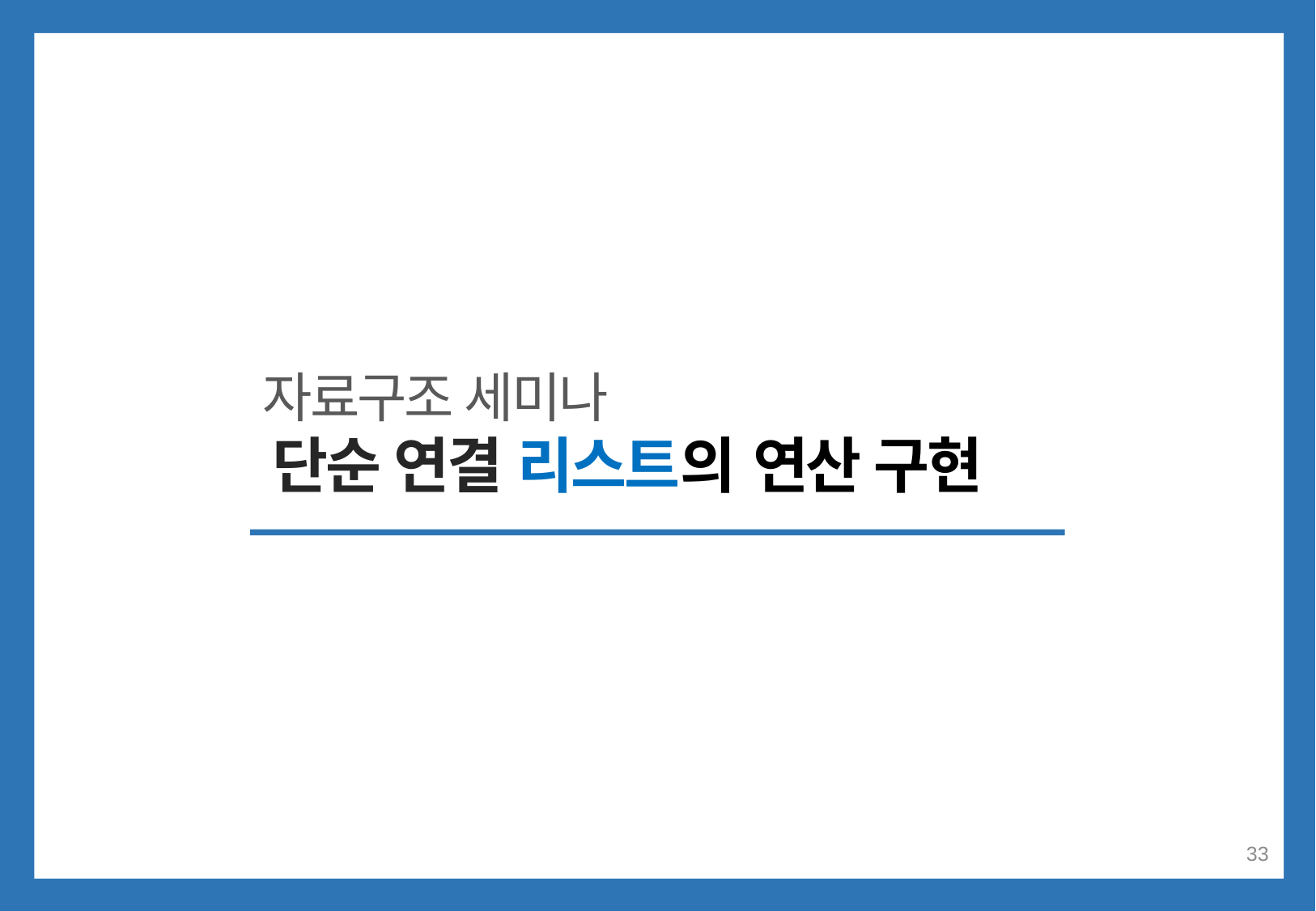

자료구조 세미나
단순 연결 리스트의 연산 구현

33